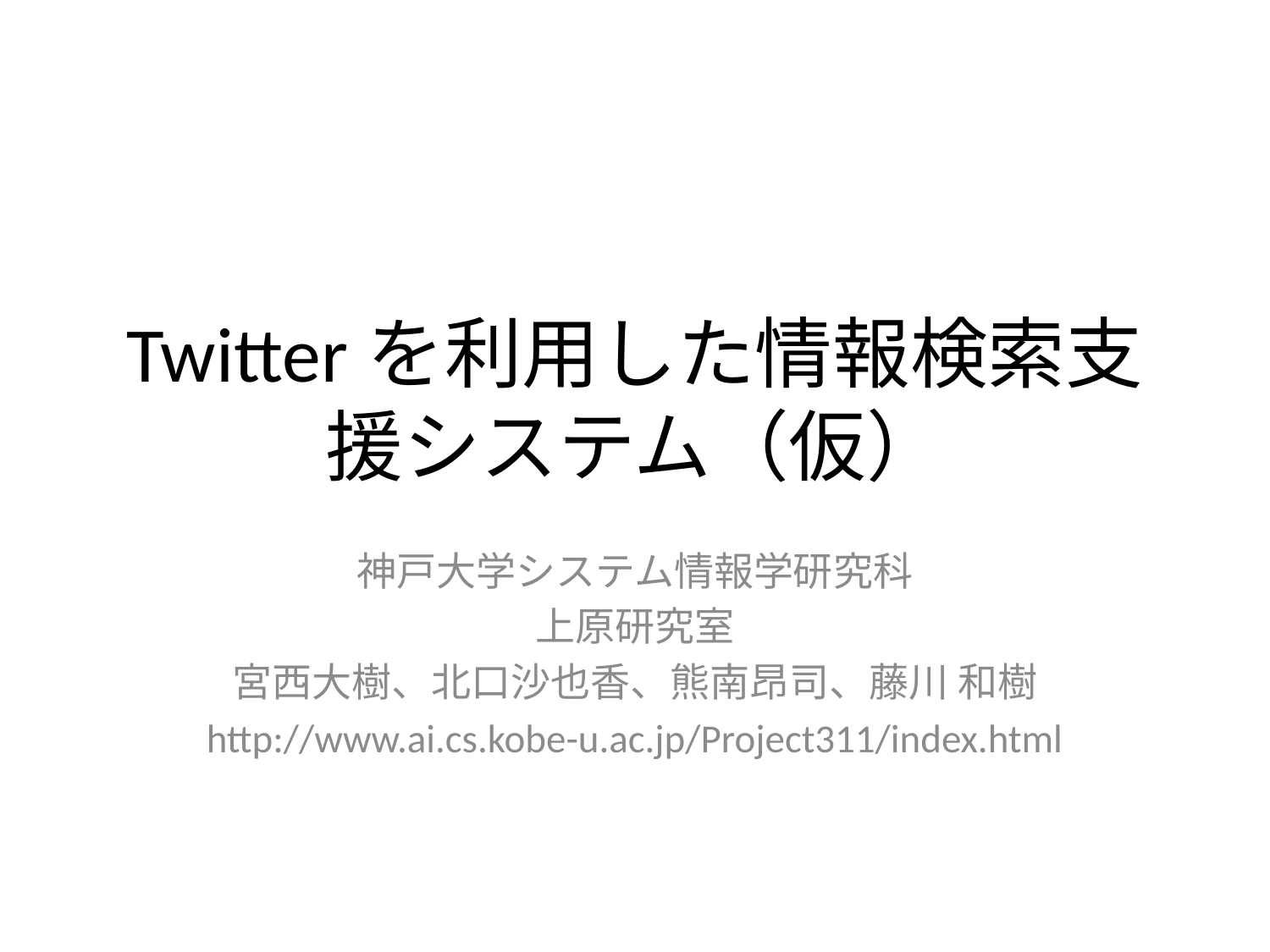

# Twitterを利用した情報検索支援システム（仮）
神戸大学システム情報学研究科
上原研究室
宮西大樹、北口沙也香、熊南昂司、藤川 和樹
http://www.ai.cs.kobe-u.ac.jp/Project311/index.html